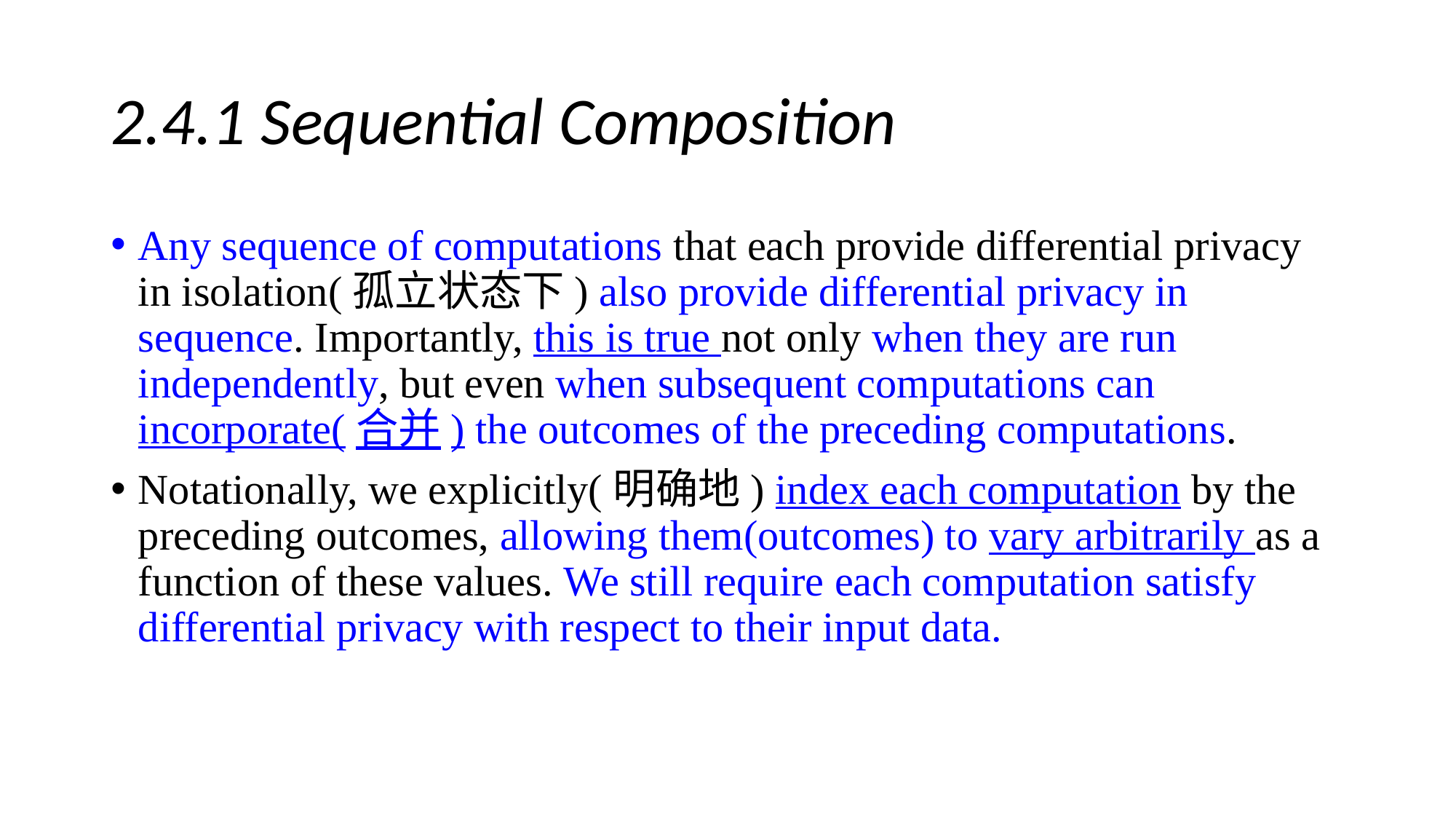

# 2.4.1 Sequential Composition
Any sequence of computations that each provide differential privacy in isolation(孤立状态下) also provide differential privacy in sequence. Importantly, this is true not only when they are run independently, but even when subsequent computations can incorporate(合并) the outcomes of the preceding computations.
Notationally, we explicitly(明确地) index each computation by the preceding outcomes, allowing them(outcomes) to vary arbitrarily as a function of these values. We still require each computation satisfy differential privacy with respect to their input data.